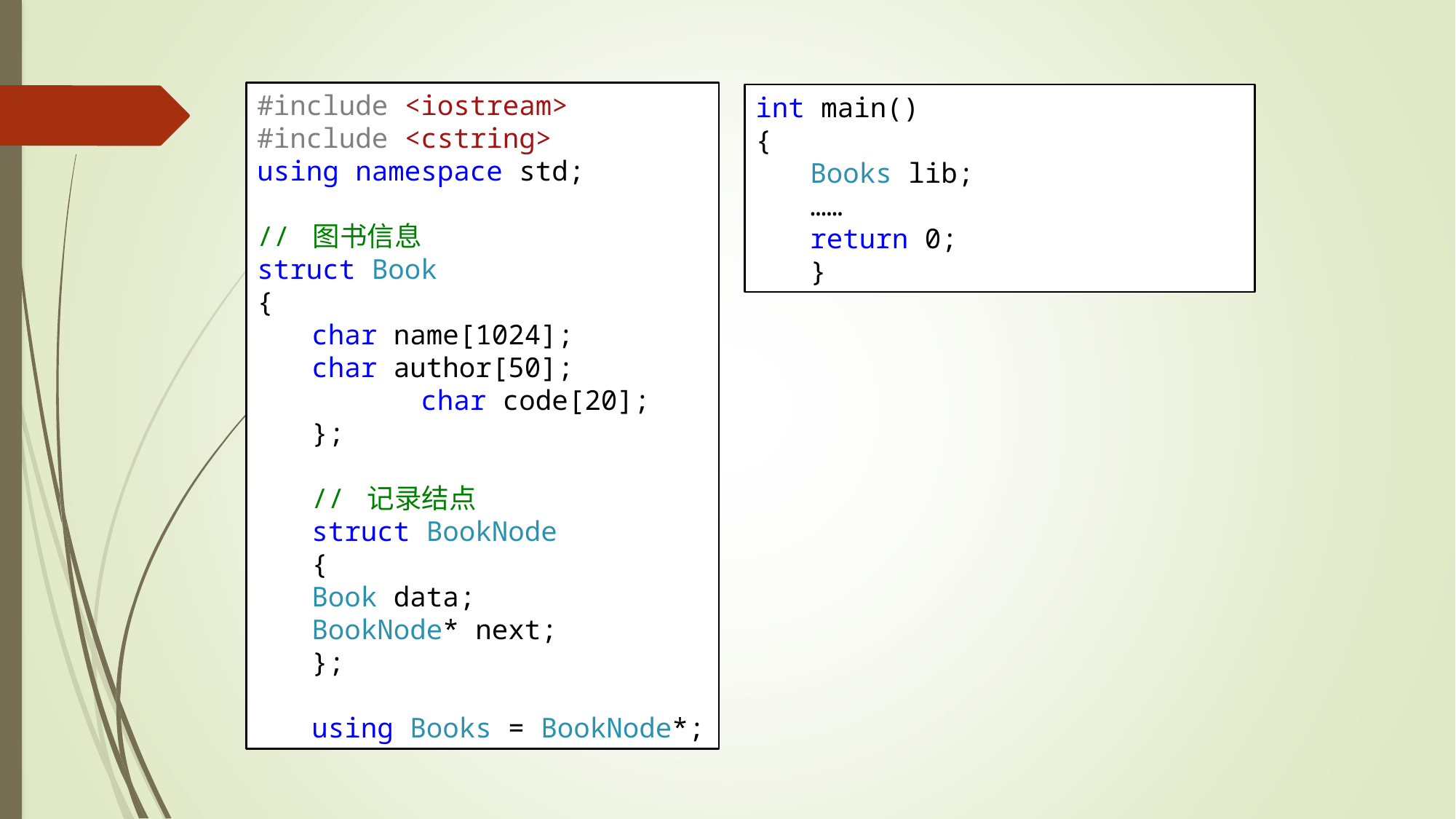

#include <iostream>
#include <cstring>
using namespace std;

// 图书信息
struct Book
{
char name[1024];
char author[50];
	char code[20];
};

// 记录结点
struct BookNode
{
Book data;
BookNode* next;
};

using Books = BookNode*;
int main()
{
Books lib;
……
return 0;
}